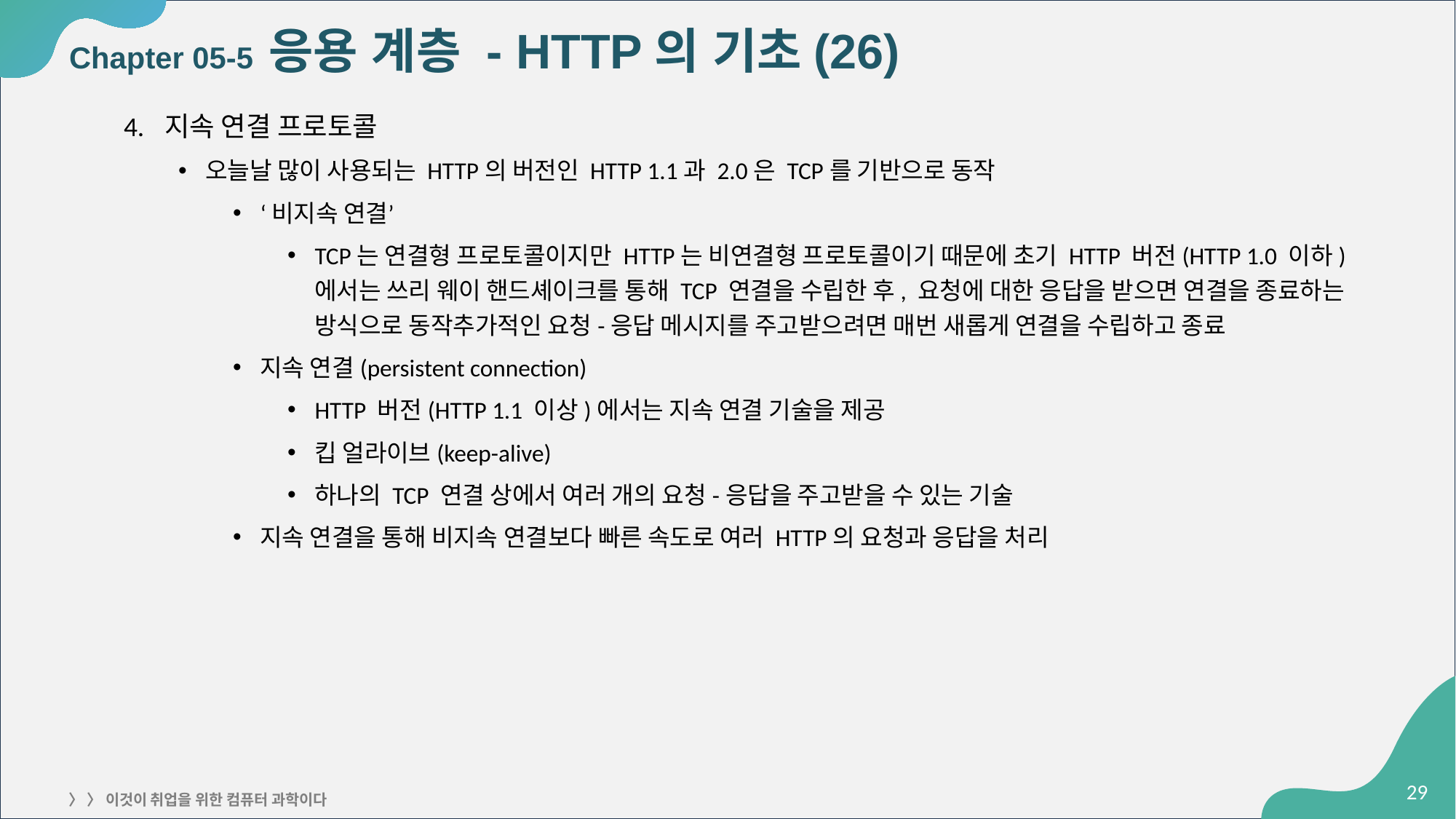

# Chapter 05-5 응용 계층 - HTTP의 기초(26)
지속 연결 프로토콜
오늘날 많이 사용되는 HTTP의 버전인 HTTP 1.1과 2.0은 TCP를 기반으로 동작
‘비지속 연결’
TCP는 연결형 프로토콜이지만 HTTP는 비연결형 프로토콜이기 때문에 초기 HTTP 버전(HTTP 1.0 이하)에서는 쓰리 웨이 핸드셰이크를 통해 TCP 연결을 수립한 후, 요청에 대한 응답을 받으면 연결을 종료하는 방식으로 동작추가적인 요청-응답 메시지를 주고받으려면 매번 새롭게 연결을 수립하고 종료
지속 연결(persistent connection)
HTTP 버전(HTTP 1.1 이상)에서는 지속 연결 기술을 제공
킵 얼라이브(keep-alive)
하나의 TCP 연결 상에서 여러 개의 요청-응답을 주고받을 수 있는 기술
지속 연결을 통해 비지속 연결보다 빠른 속도로 여러 HTTP의 요청과 응답을 처리
29
〉 〉 이것이 취업을 위한 컴퓨터 과학이다